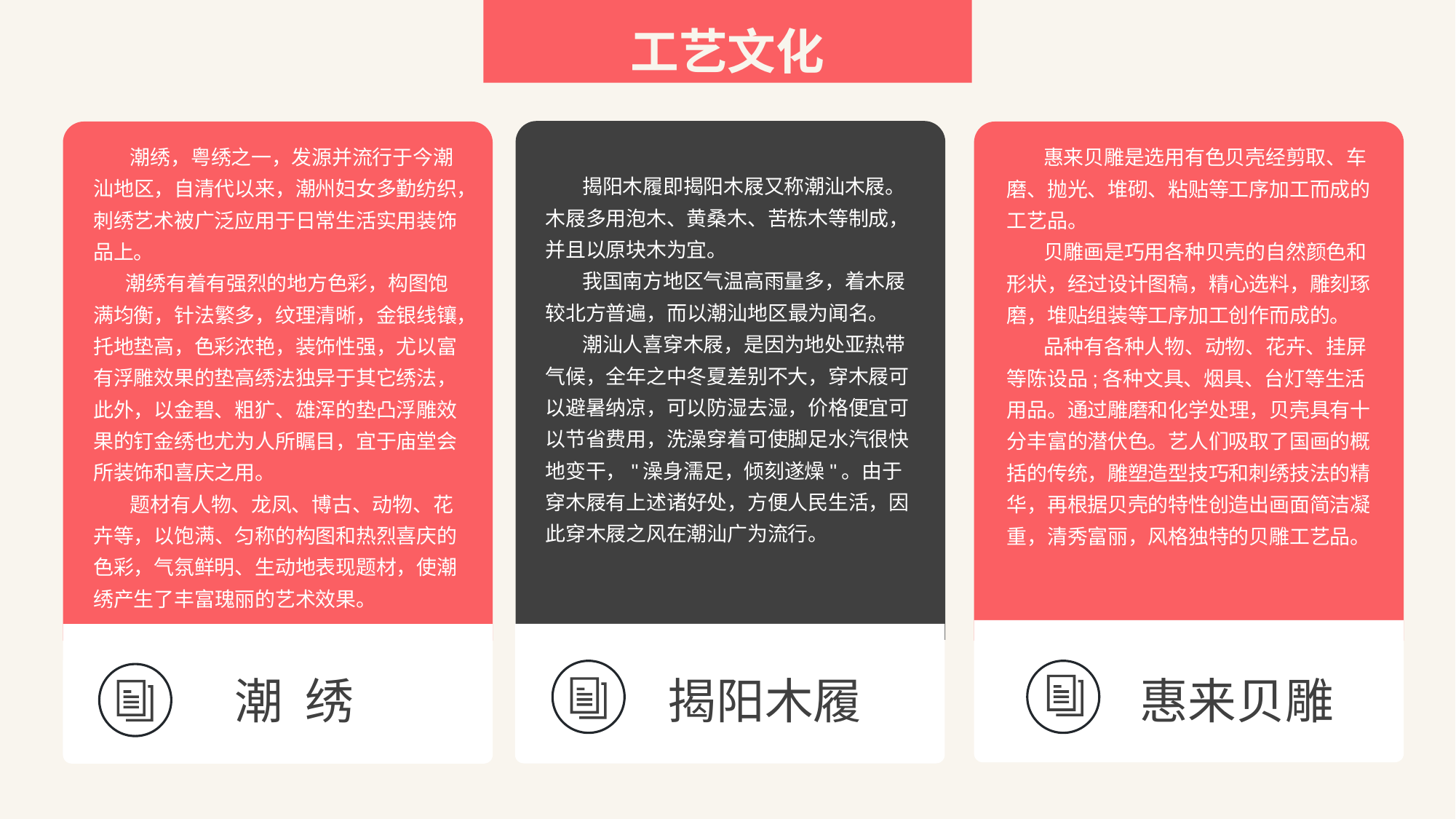

工艺文化

       潮绣，粤绣之一，发源并流行于今潮汕地区，自清代以来，潮州妇女多勤纺织，刺绣艺术被广泛应用于日常生活实用装饰品上。
      潮绣有着有强烈的地方色彩，构图饱满均衡，针法繁多，纹理清晰，金银线镶，托地垫高，色彩浓艳，装饰性强，尤以富有浮雕效果的垫高绣法独异于其它绣法，此外，以金碧、粗犷、雄浑的垫凸浮雕效果的钉金绣也尤为人所瞩目，宜于庙堂会所装饰和喜庆之用。
       题材有人物、龙凤、博古、动物、花卉等，以饱满、匀称的构图和热烈喜庆的色彩，气氛鲜明、生动地表现题材，使潮绣产生了丰富瑰丽的艺术效果。
       惠来贝雕是选用有色贝壳经剪取、车磨、抛光、堆砌、粘贴等工序加工而成的工艺品。
       贝雕画是巧用各种贝壳的自然颜色和形状，经过设计图稿，精心选料，雕刻琢磨，堆贴组装等工序加工创作而成的。
       品种有各种人物、动物、花卉、挂屏等陈设品;各种文具、烟具、台灯等生活用品。通过雕磨和化学处理，贝壳具有十分丰富的潜伏色。艺人们吸取了国画的概括的传统，雕塑造型技巧和刺绣技法的精华，再根据贝壳的特性创造出画面简洁凝重，清秀富丽，风格独特的贝雕工艺品。
       揭阳木履即揭阳木屐又称潮汕木屐。木屐多用泡木、黄桑木、苦栋木等制成，并且以原块木为宜。
       我国南方地区气温高雨量多，着木屐较北方普遍，而以潮汕地区最为闻名。
       潮汕人喜穿木屐，是因为地处亚热带气候，全年之中冬夏差别不大，穿木屐可以避暑纳凉，可以防湿去湿，价格便宜可以节省费用，洗澡穿着可使脚足水汽很快地变干，"澡身濡足，倾刻遂燥"。由于穿木屐有上述诸好处，方便人民生活，因此穿木屐之风在潮汕广为流行。

潮  绣
揭阳木履
惠来贝雕